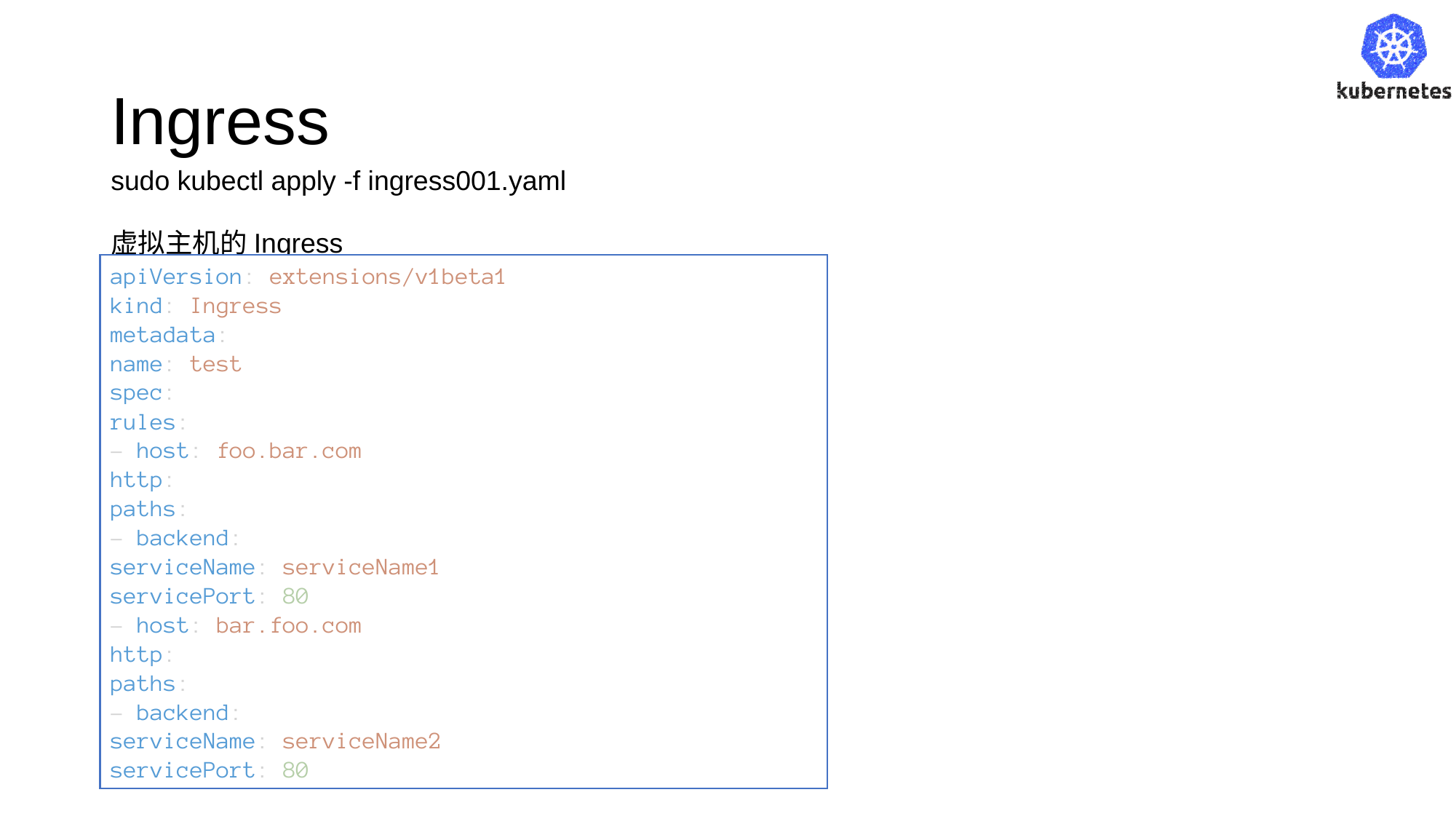

# Ingress
sudo kubectl apply -f ingress001.yaml
虚拟主机的Ingress
apiVersion: extensions/v1beta1
kind: Ingress
metadata:
name: test
spec:
rules:
- host: foo.bar.com
http:
paths:
- backend:
serviceName: serviceName1
servicePort: 80
- host: bar.foo.com
http:
paths:
- backend:
serviceName: serviceName2
servicePort: 80